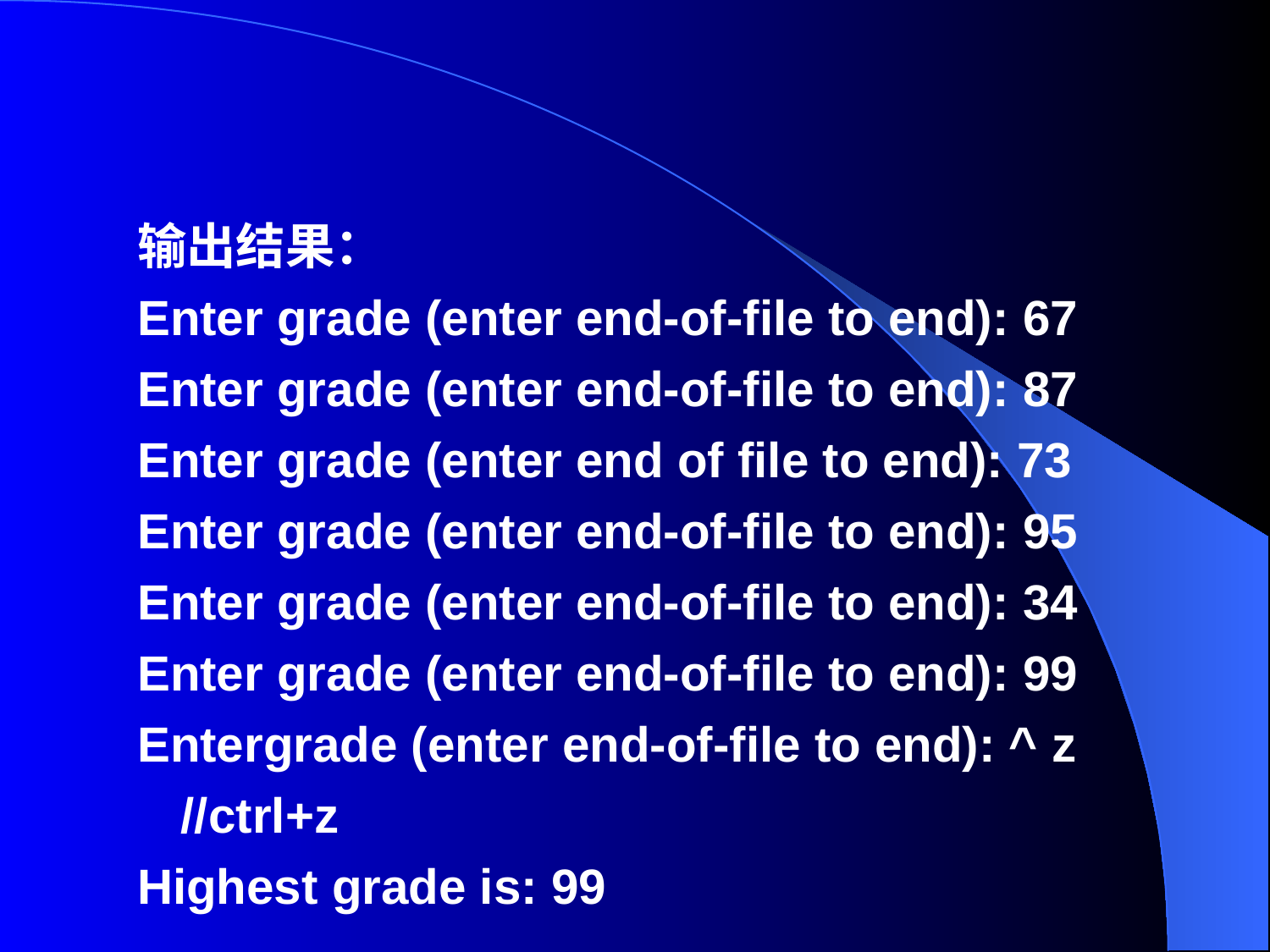

输出结果：
Enter grade (enter end-of-file to end): 67
Enter grade (enter end-of-file to end): 87
Enter grade (enter end of file to end): 73
Enter grade (enter end-of-file to end): 95
Enter grade (enter end-of-file to end): 34
Enter grade (enter end-of-file to end): 99
Entergrade (enter end-of-file to end): ^ z
//ctrl+z
Highest grade is: 99